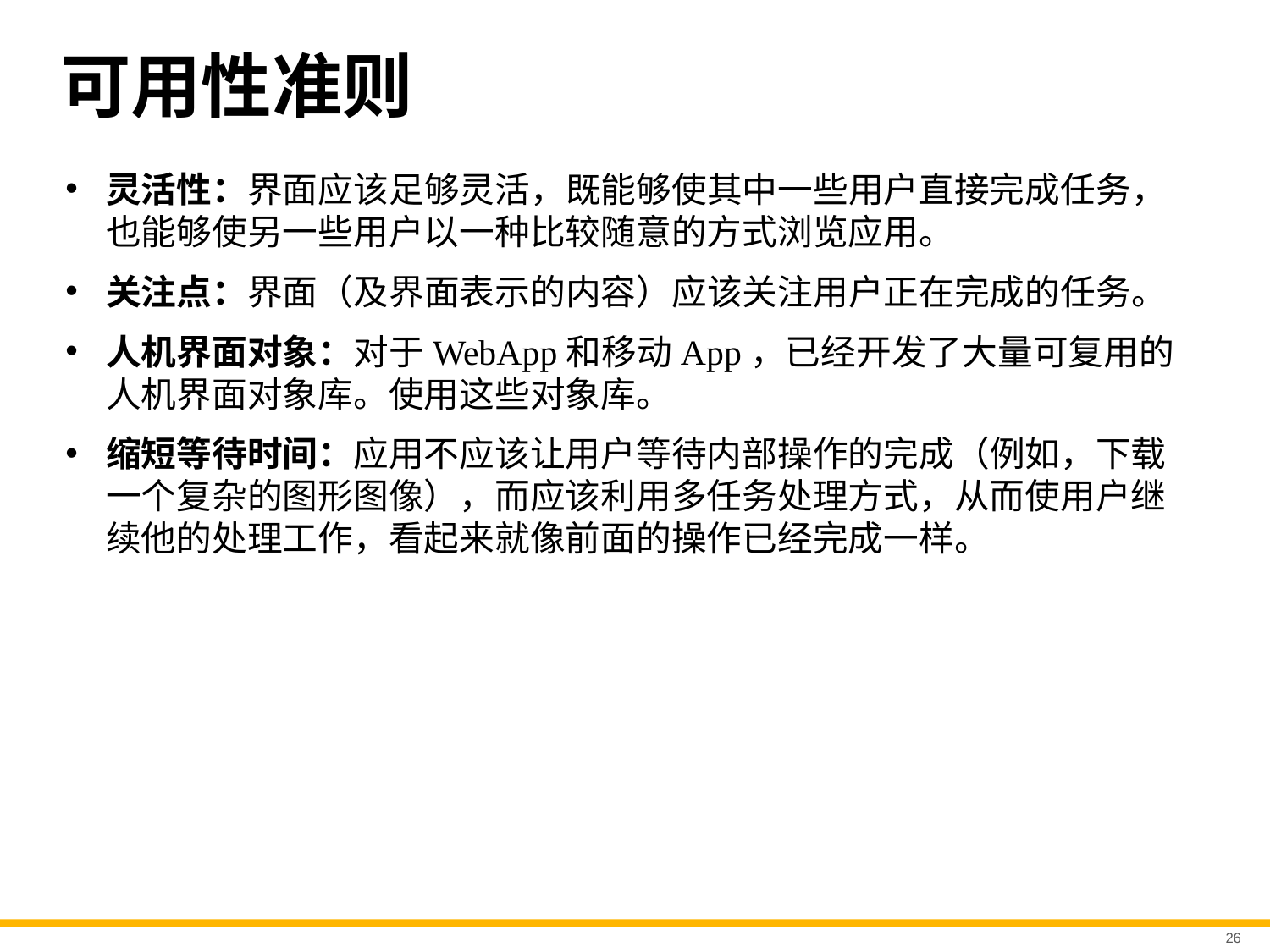

# 可用性准则
灵活性：界面应该足够灵活，既能够使其中一些用户直接完成任务，也能够使另一些用户以一种比较随意的方式浏览应用。
关注点：界面（及界面表示的内容）应该关注用户正在完成的任务。
人机界面对象：对于WebApp和移动App，已经开发了大量可复用的人机界面对象库。使用这些对象库。
缩短等待时间：应用不应该让用户等待内部操作的完成（例如，下载一个复杂的图形图像），而应该利用多任务处理方式，从而使用户继续他的处理工作，看起来就像前面的操作已经完成一样。
26